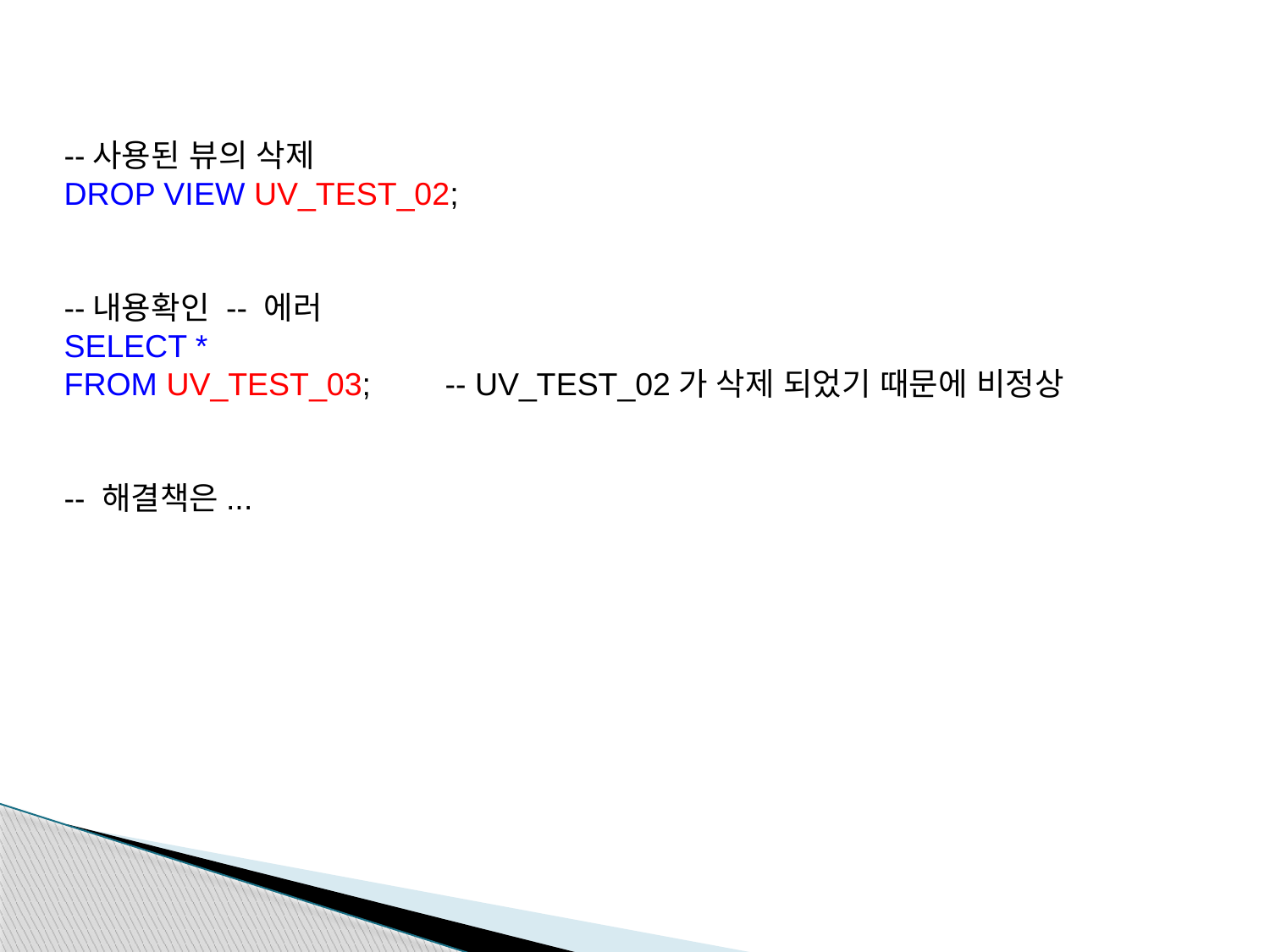

--사용된 뷰의 삭제
DROP VIEW UV_TEST_02;

--내용확인 -- 에러
SELECT *
FROM UV_TEST_03;	-- UV_TEST_02가 삭제 되었기 때문에 비정상

-- 해결책은...